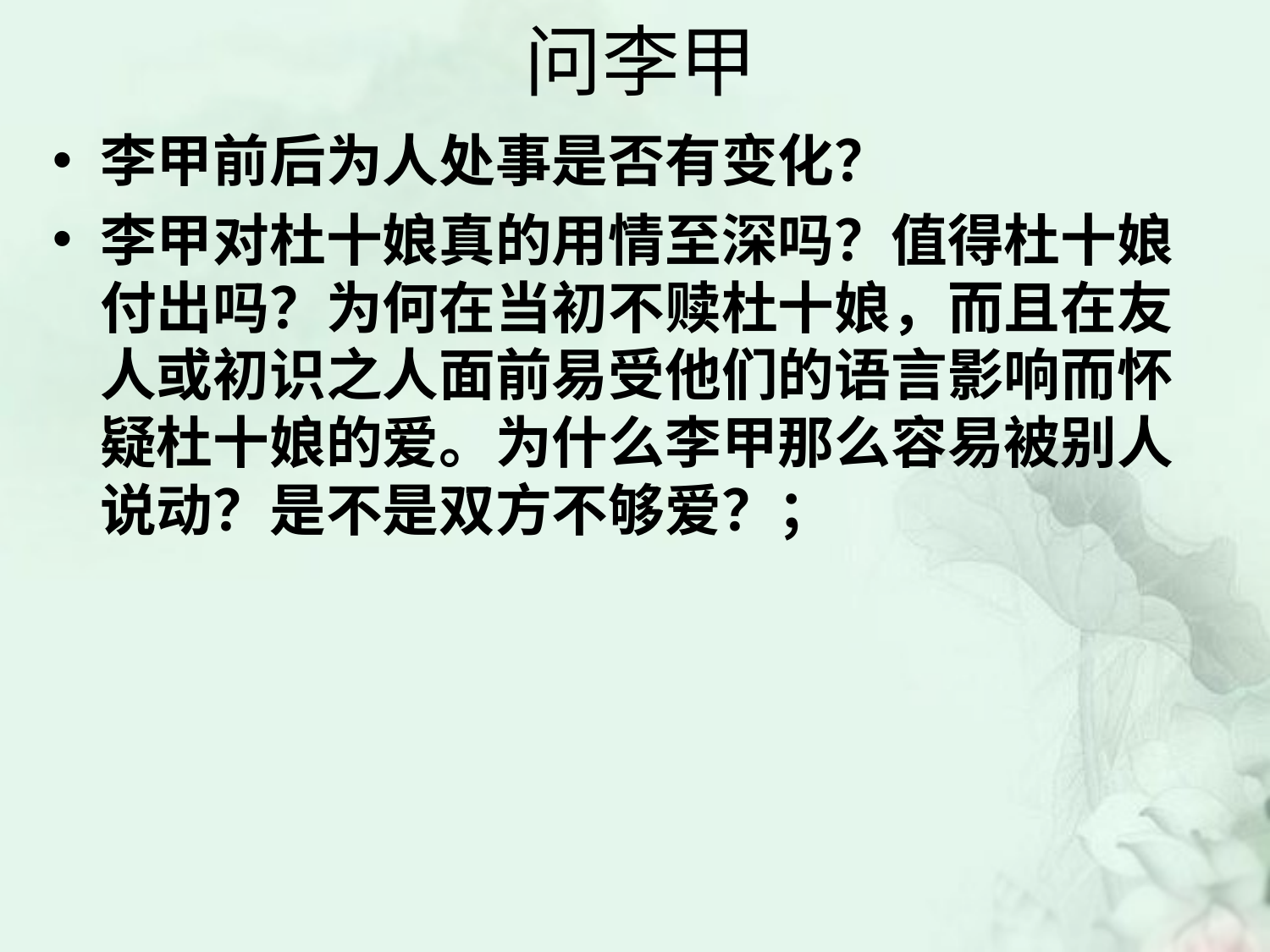

# 问李甲
李甲前后为人处事是否有变化？
李甲对杜十娘真的用情至深吗？值得杜十娘付出吗？为何在当初不赎杜十娘，而且在友人或初识之人面前易受他们的语言影响而怀疑杜十娘的爱。为什么李甲那么容易被别人说动？是不是双方不够爱？；